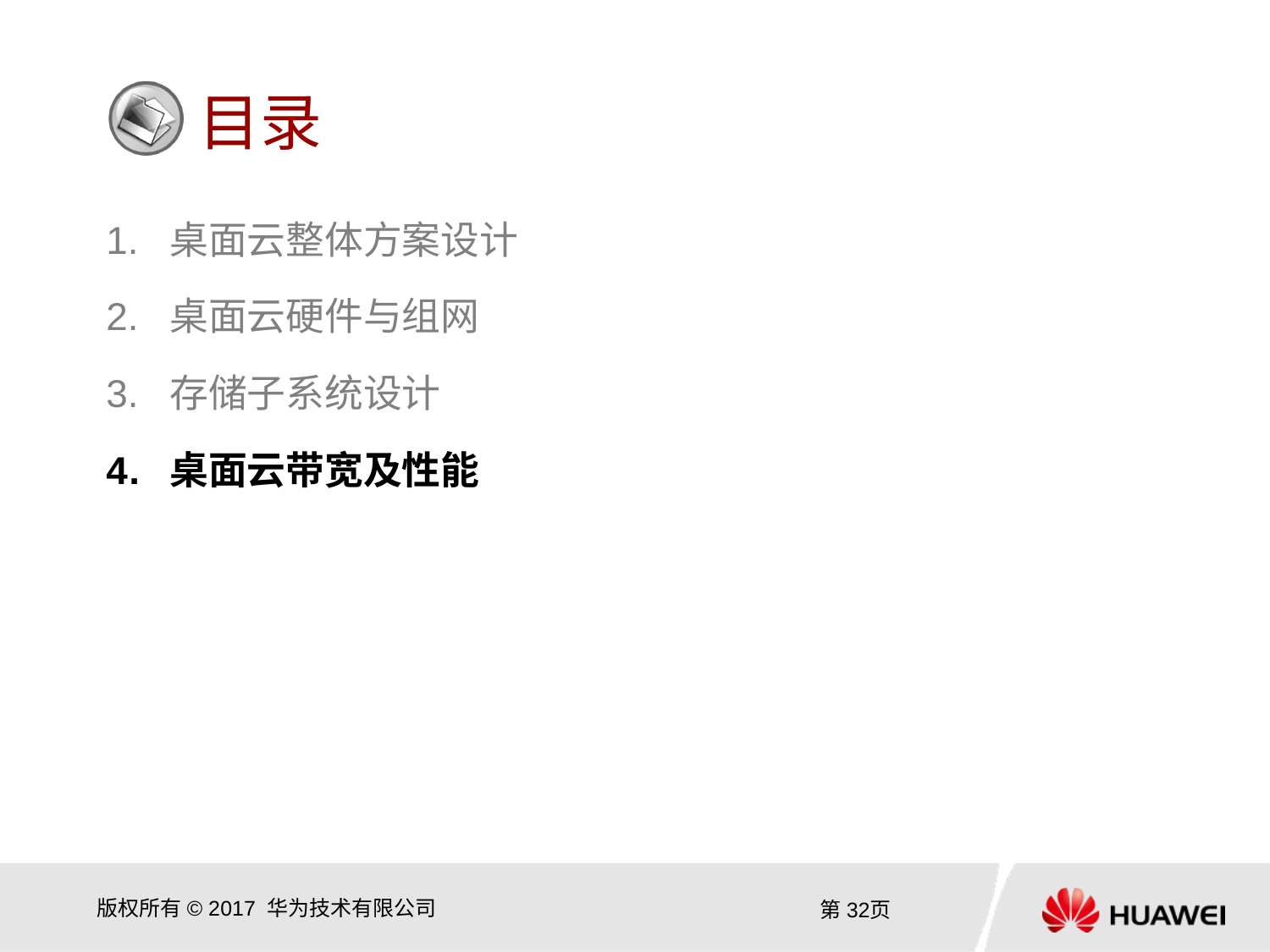

桌面云整体方案设计
桌面云硬件与组网
存储子系统设计
桌面云带宽及性能